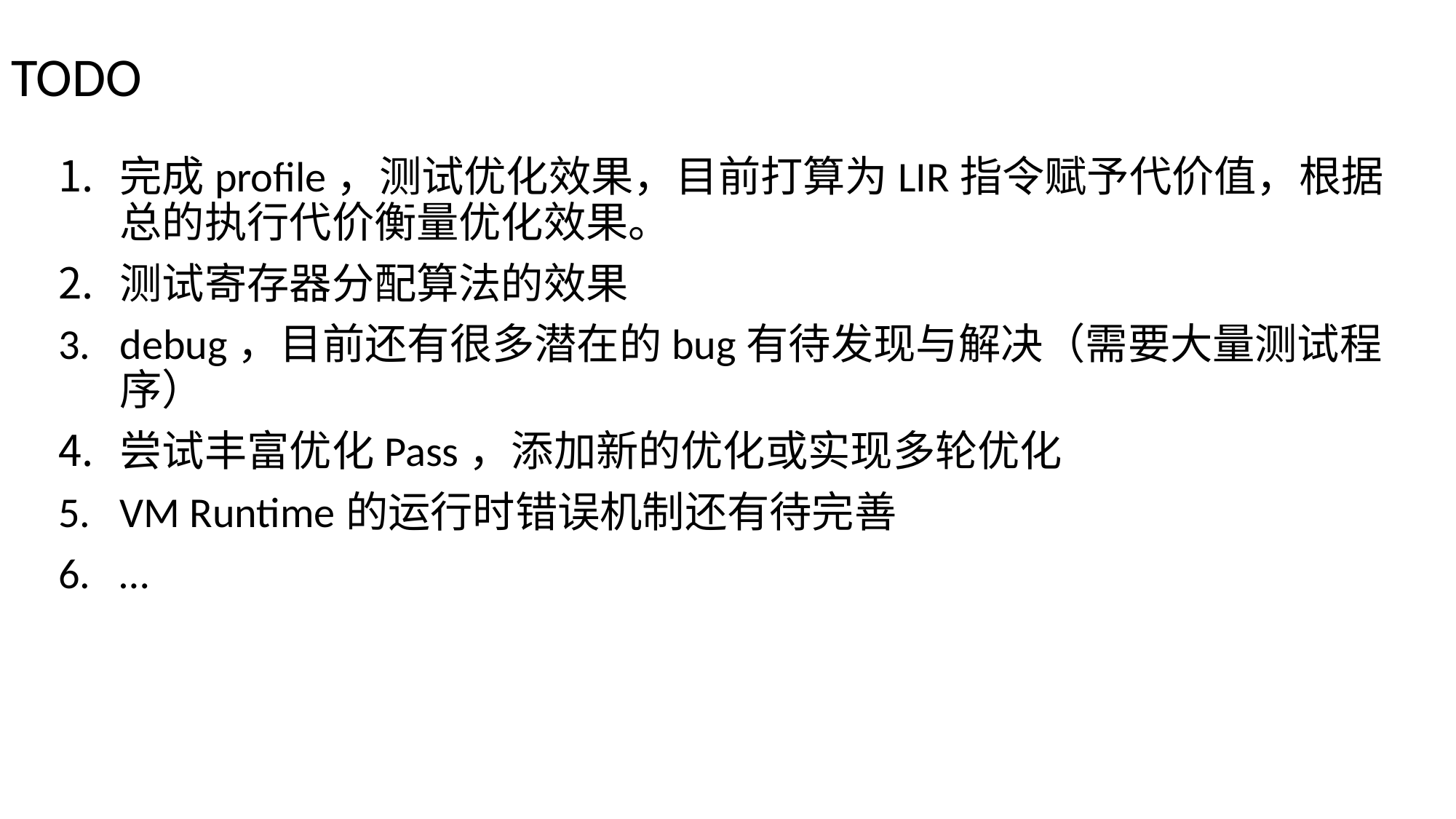

# TODO
完成profile，测试优化效果，目前打算为LIR指令赋予代价值，根据总的执行代价衡量优化效果。
测试寄存器分配算法的效果
debug，目前还有很多潜在的bug有待发现与解决（需要大量测试程序）
尝试丰富优化Pass，添加新的优化或实现多轮优化
VM Runtime的运行时错误机制还有待完善
…